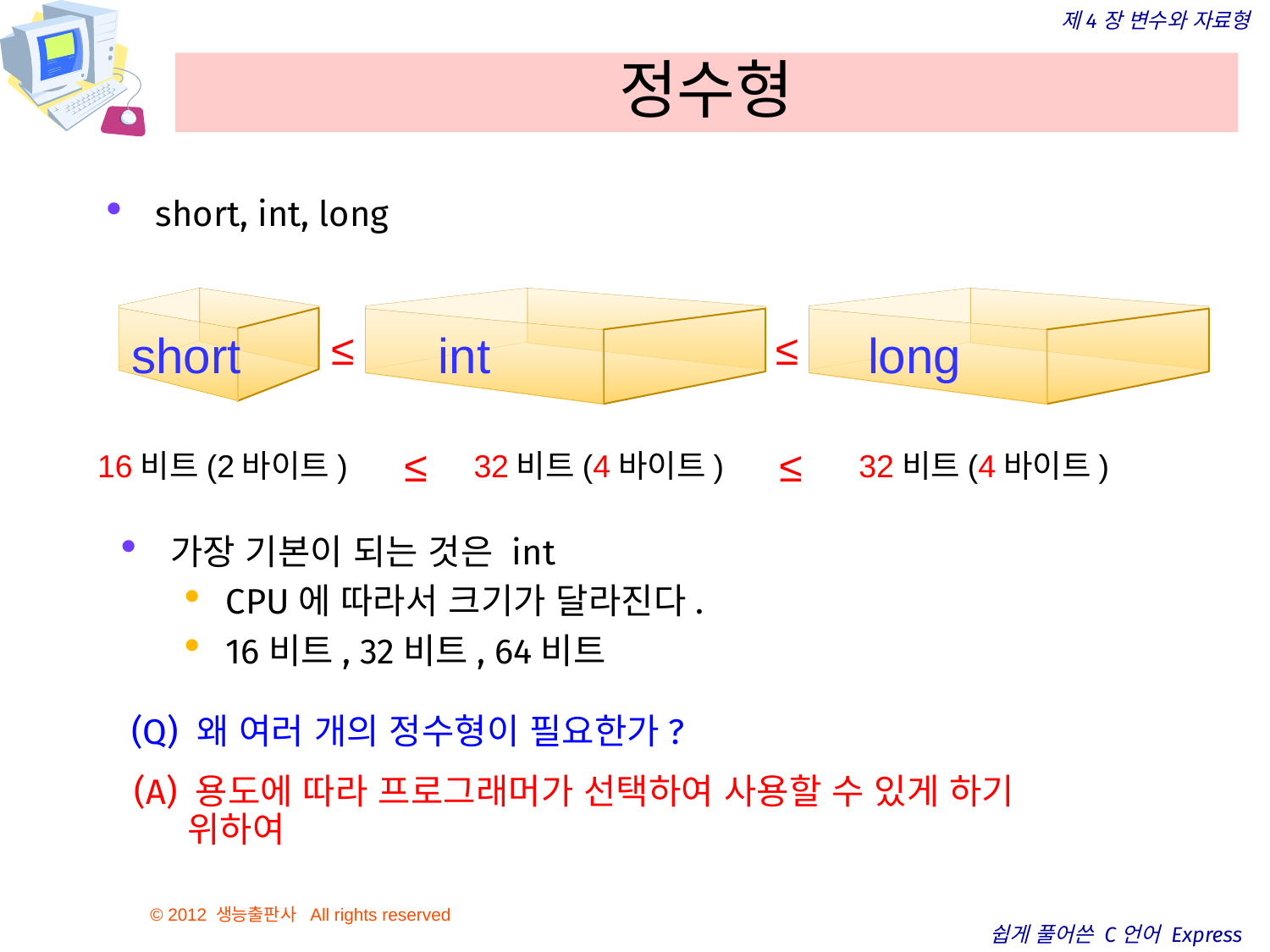

# 정수형
short, int, long

short

int

long
≤
≤
≤
≤
16비트(2바이트)
32비트(4바이트)
32비트(4바이트)
가장 기본이 되는 것은 int
CPU에 따라서 크기가 달라진다.
16비트, 32비트, 64비트
(Q) 왜 여러 개의 정수형이 필요한가?
(A) 용도에 따라 프로그래머가 선택하여 사용할 수 있게 하기 위하여